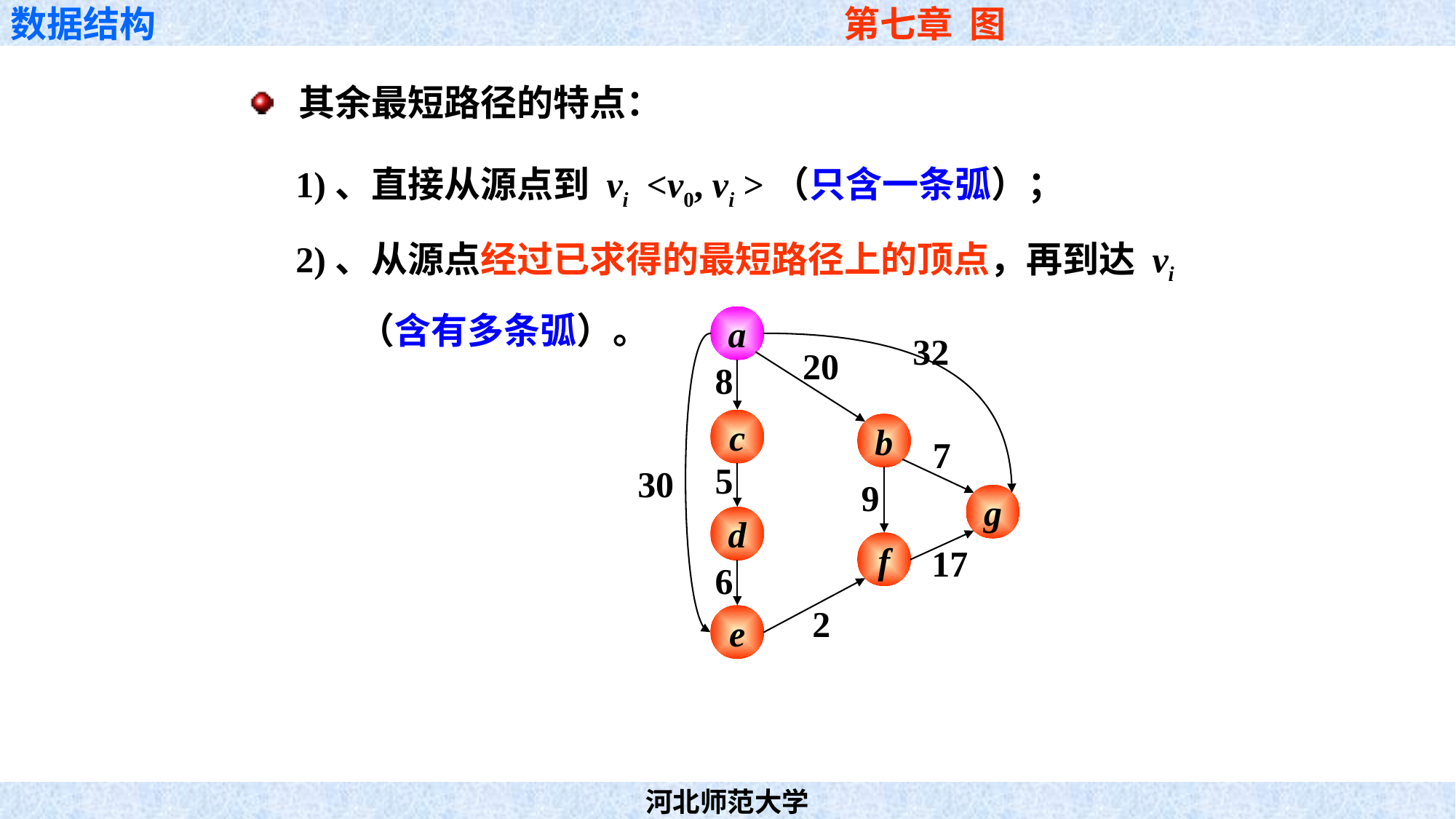

其余最短路径的特点：
    1)、直接从源点到 vi  <v0, vi >（只含一条弧）；
    2)、从源点经过已求得的最短路径上的顶点，再到达 vi
           （含有多条弧）。
a
32
20
8
c
b
7
5
30
9
g
d
f
17
6
2
e